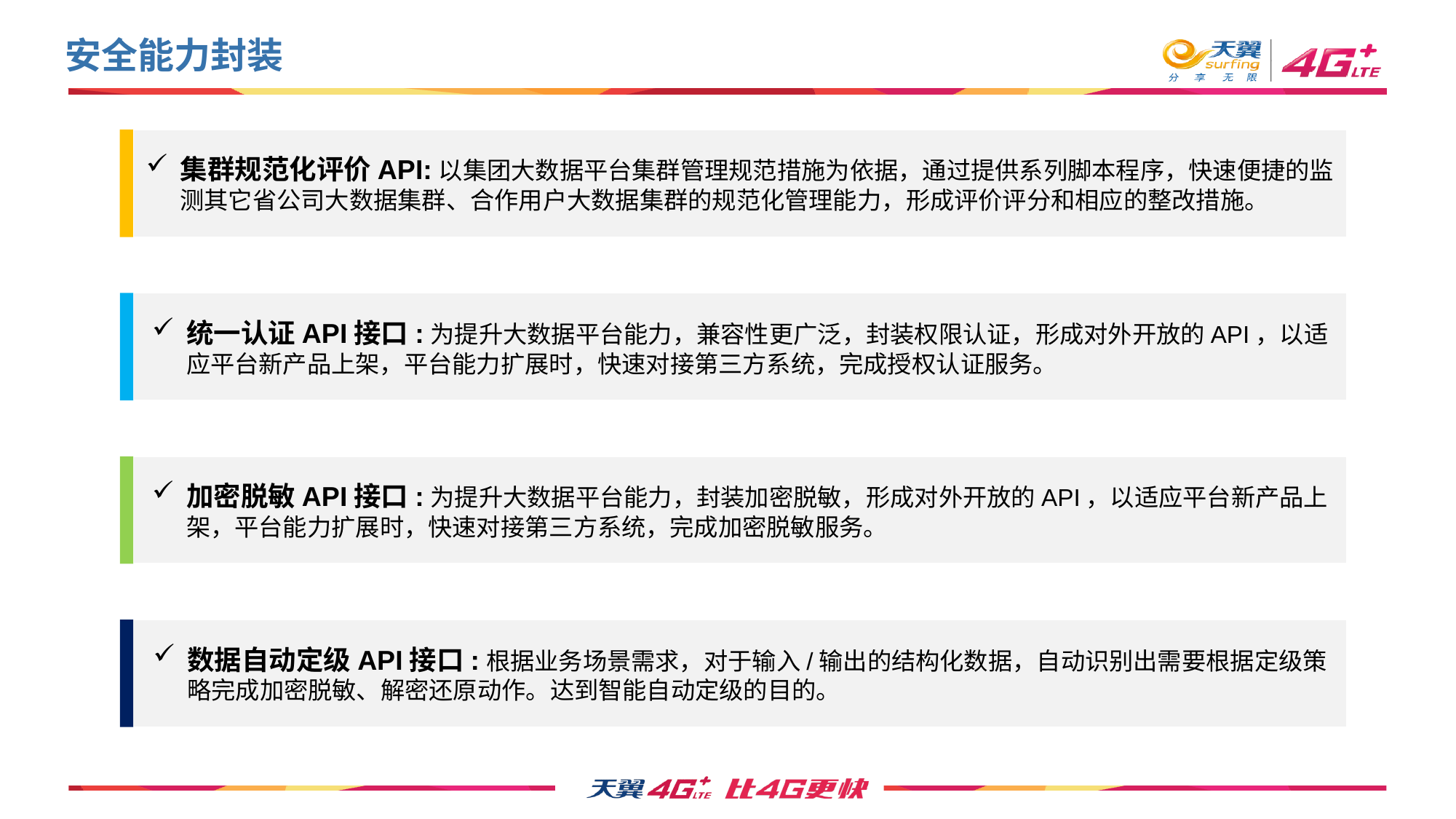

安全能力封装
集群规范化评价API:以集团大数据平台集群管理规范措施为依据，通过提供系列脚本程序，快速便捷的监测其它省公司大数据集群、合作用户大数据集群的规范化管理能力，形成评价评分和相应的整改措施。

统一认证API接口:为提升大数据平台能力，兼容性更广泛，封装权限认证，形成对外开放的API，以适应平台新产品上架，平台能力扩展时，快速对接第三方系统，完成授权认证服务。

加密脱敏API接口:为提升大数据平台能力，封装加密脱敏，形成对外开放的API，以适应平台新产品上架，平台能力扩展时，快速对接第三方系统，完成加密脱敏服务。

数据自动定级API接口:根据业务场景需求，对于输入/输出的结构化数据，自动识别出需要根据定级策略完成加密脱敏、解密还原动作。达到智能自动定级的目的。